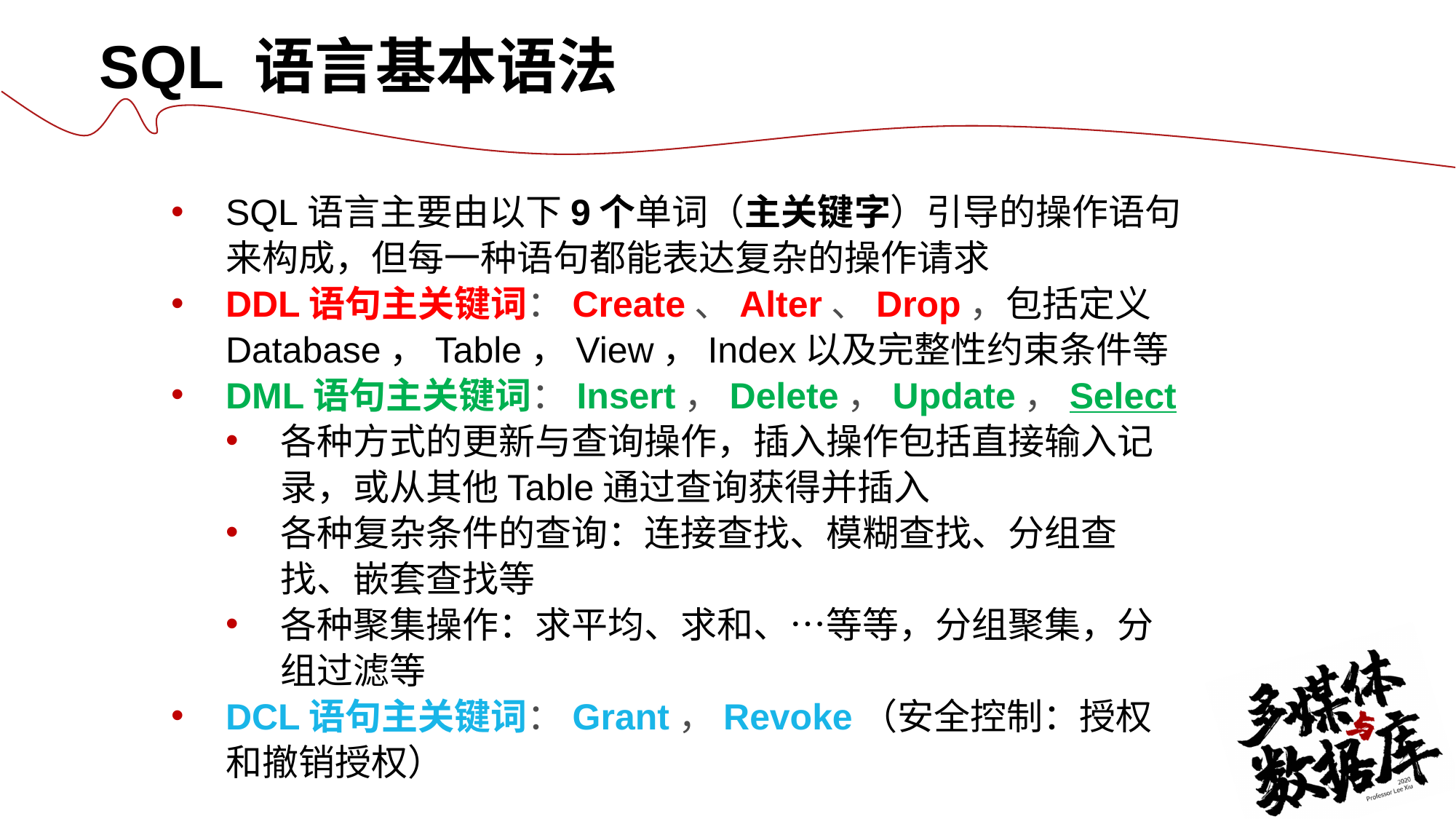

SQL 语言基本语法
SQL语言主要由以下9个单词（主关键字）引导的操作语句来构成，但每一种语句都能表达复杂的操作请求
DDL语句主关键词：Create、Alter、Drop，包括定义Database，Table，View，Index以及完整性约束条件等
DML语句主关键词：Insert，Delete，Update，Select
各种方式的更新与查询操作，插入操作包括直接输入记录，或从其他Table通过查询获得并插入
各种复杂条件的查询：连接查找、模糊查找、分组查找、嵌套查找等
各种聚集操作：求平均、求和、…等等，分组聚集，分组过滤等
DCL语句主关键词：Grant，Revoke（安全控制：授权和撤销授权）